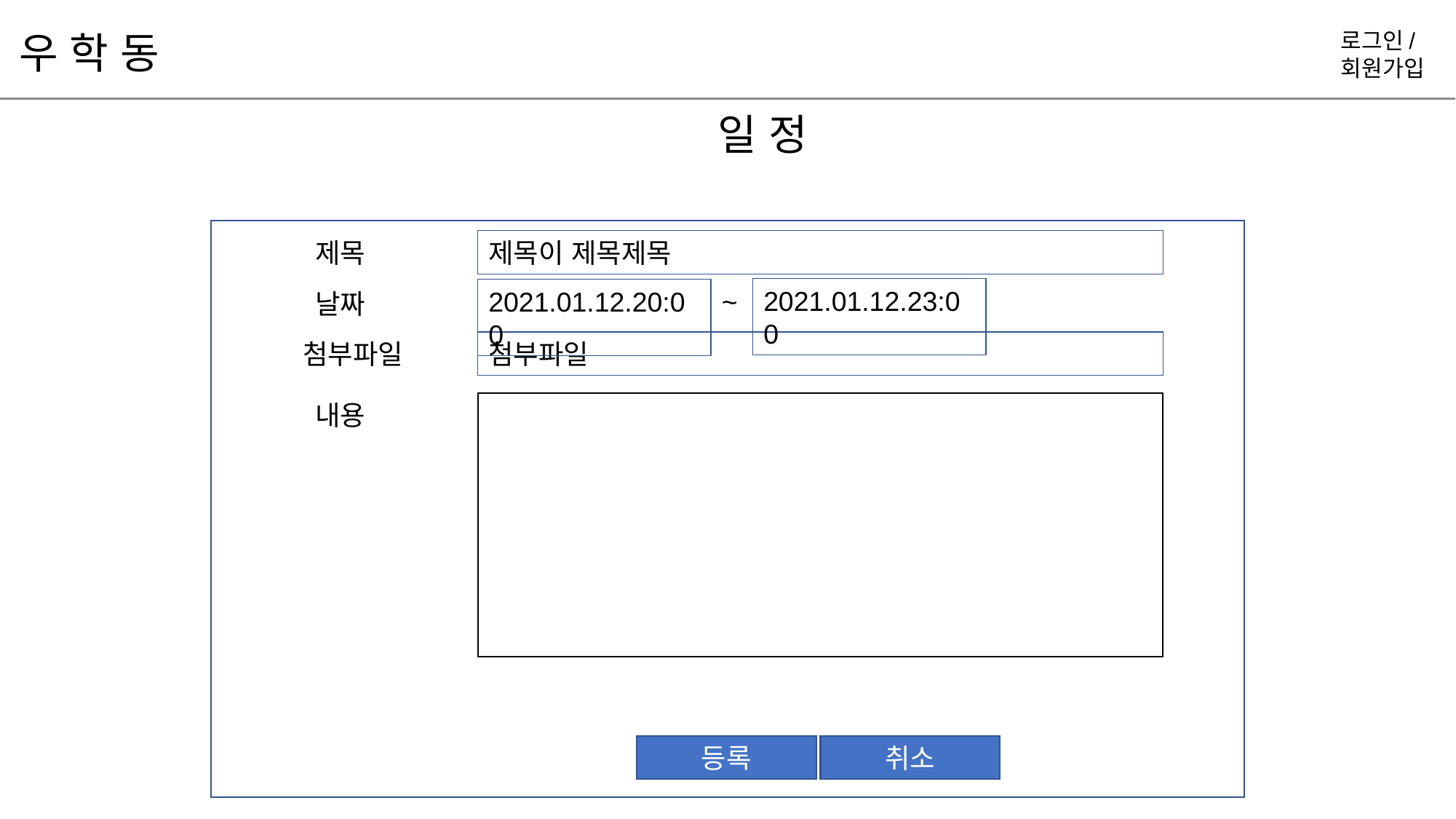

우 학 동
로그인/
회원가입
일 정

제목
제목이 제목제목
2021.01.12.23:00
2021.01.12.20:00
~
날짜
첨부파일
첨부파일
내용
내용이 내용내용

등록
취소